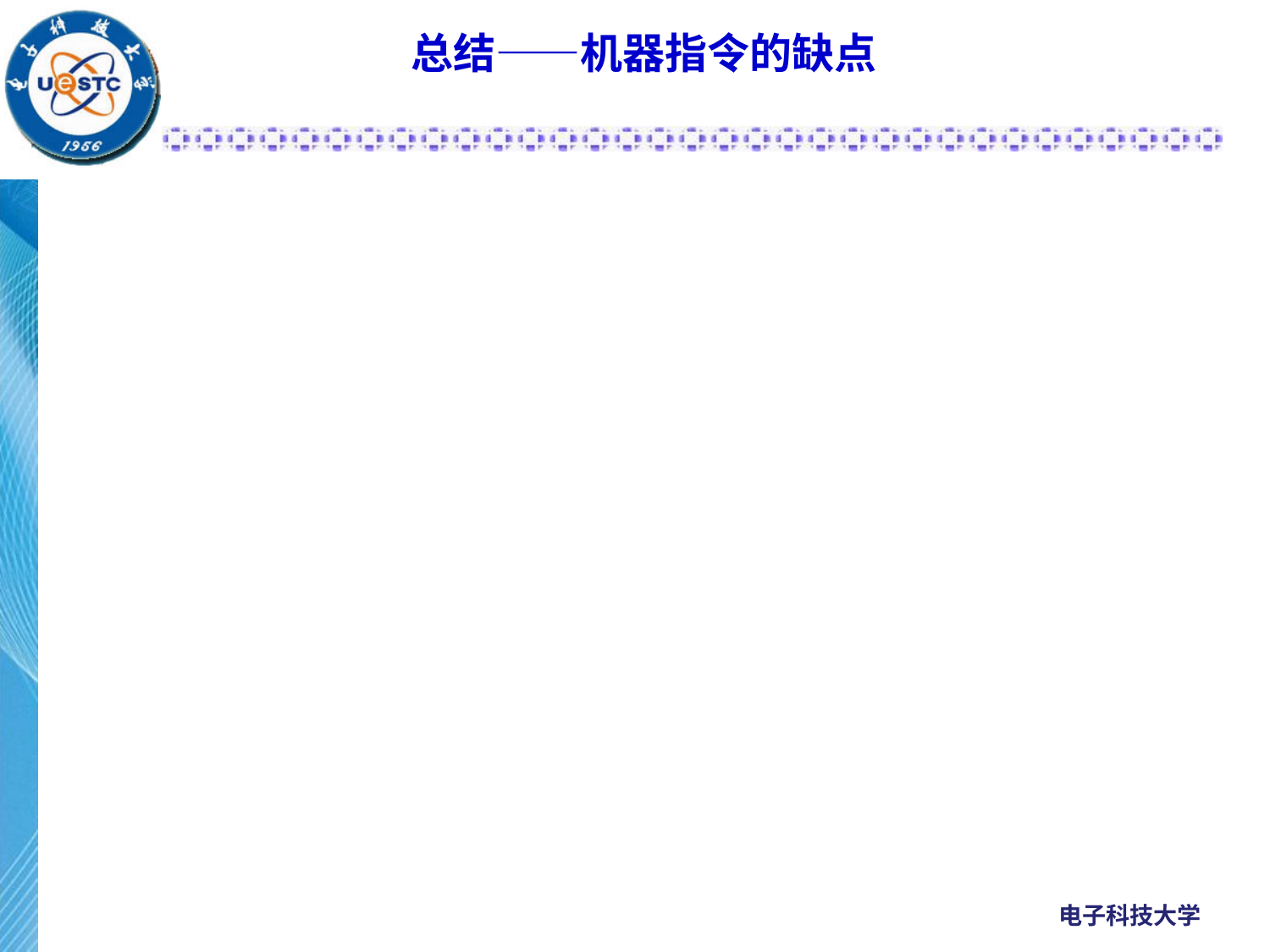

# 总结——机器指令的缺点
忙等现象：进程需要循环检测
饥饿现象：当一个进程退出临界区，有许多进程想进入时，无排序机制，可能某个进程一直抢不到锁，从而出现饥饿现象
死锁
与软件解决方法比较，这种方法减少了系统额外开销，但由于需要太强的硬件约束条件，以及可能导致进程饥饿与死锁现象，一直没有成为通用的解决方法。